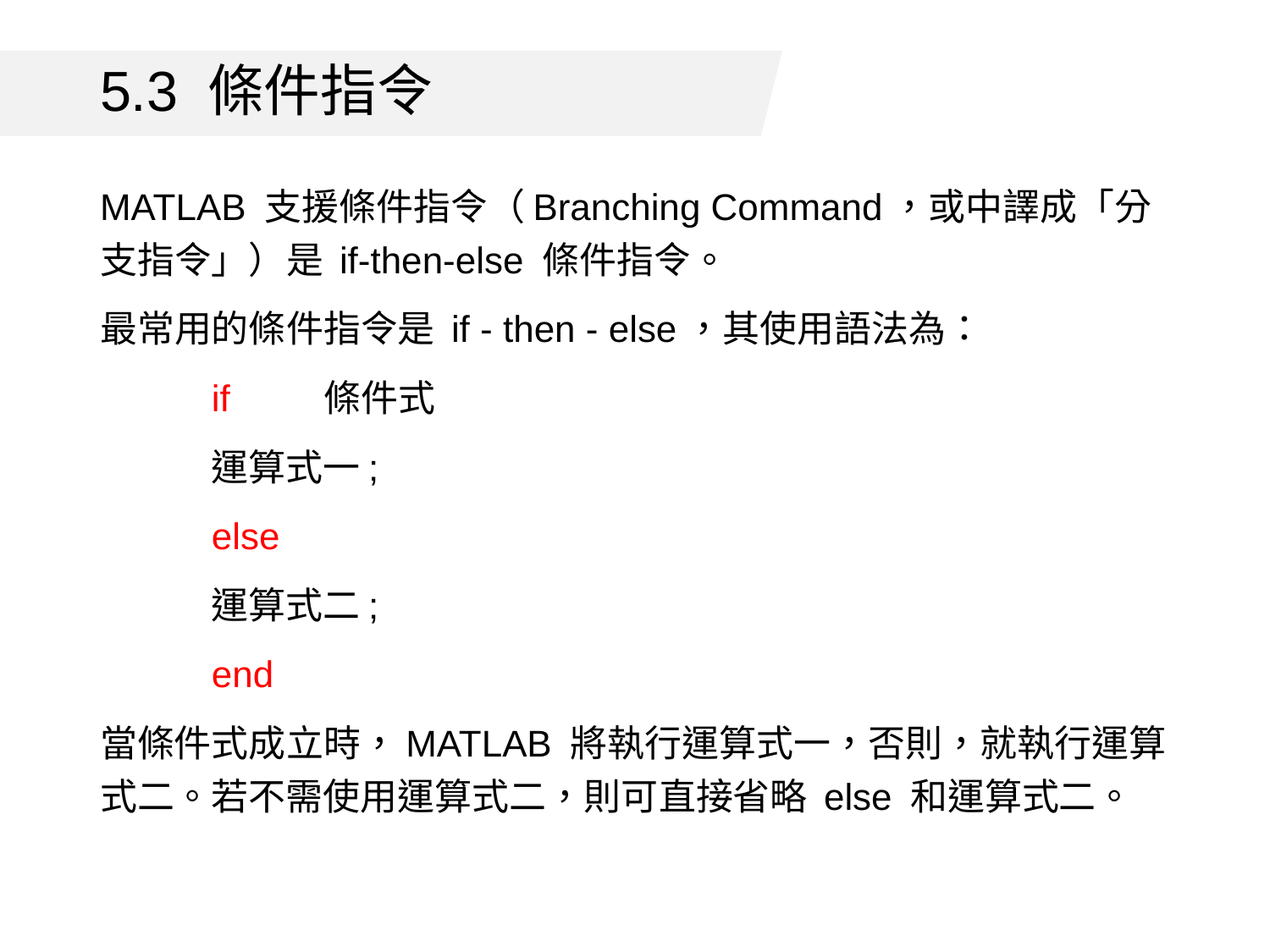

# 5.3 條件指令
MATLAB 支援條件指令（Branching Command，或中譯成「分支指令」）是 if-then-else 條件指令。
最常用的條件指令是 if - then - else，其使用語法為：
	if	條件式
		運算式一;
	else
		運算式二;
	end
當條件式成立時，MATLAB 將執行運算式一，否則，就執行運算式二。若不需使用運算式二，則可直接省略 else 和運算式二。